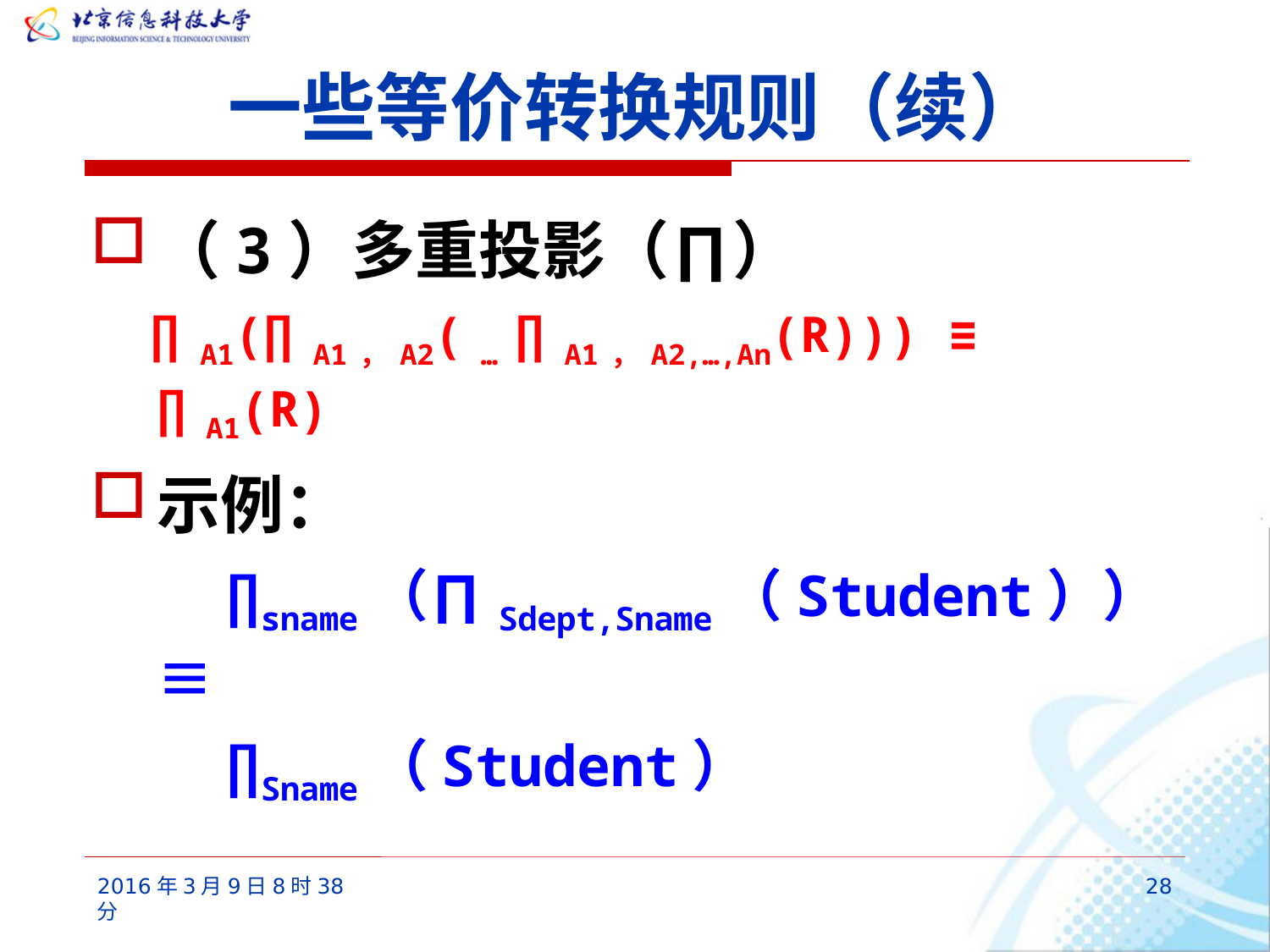

# 一些等价转换规则（续）
（3）多重投影（∏）
  ∏A1(∏A1，A2( … ∏A1，A2,…,An(R))) ≡ ∏A1(R)
示例：
    ∏sname（∏Sdept,Sname（Student））≡
    ∏Sname（Student）
2016年3月9日8时38分
28